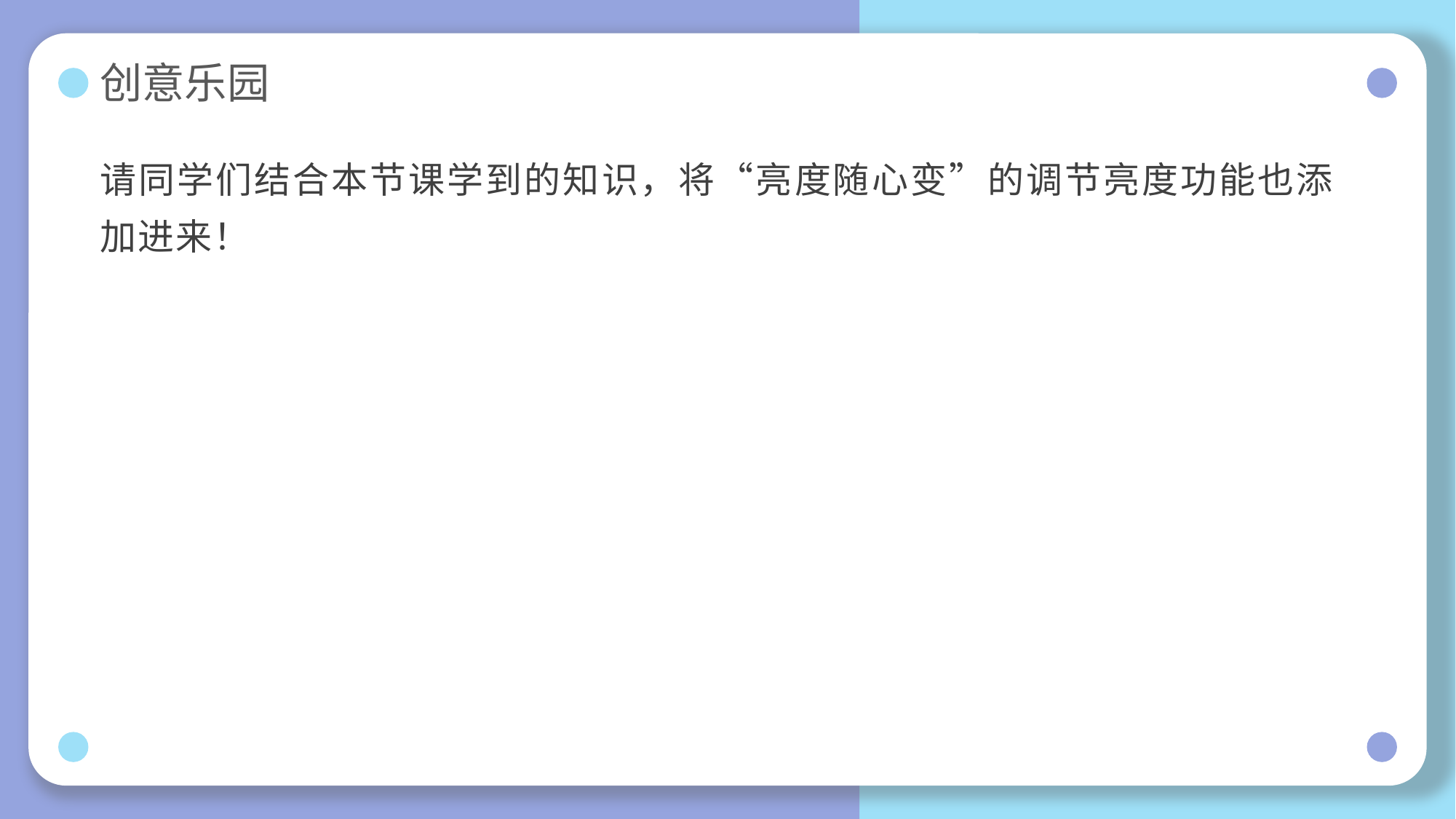

# 创意乐园
请同学们结合本节课学到的知识，将“亮度随心变”的调节亮度功能也添加进来！